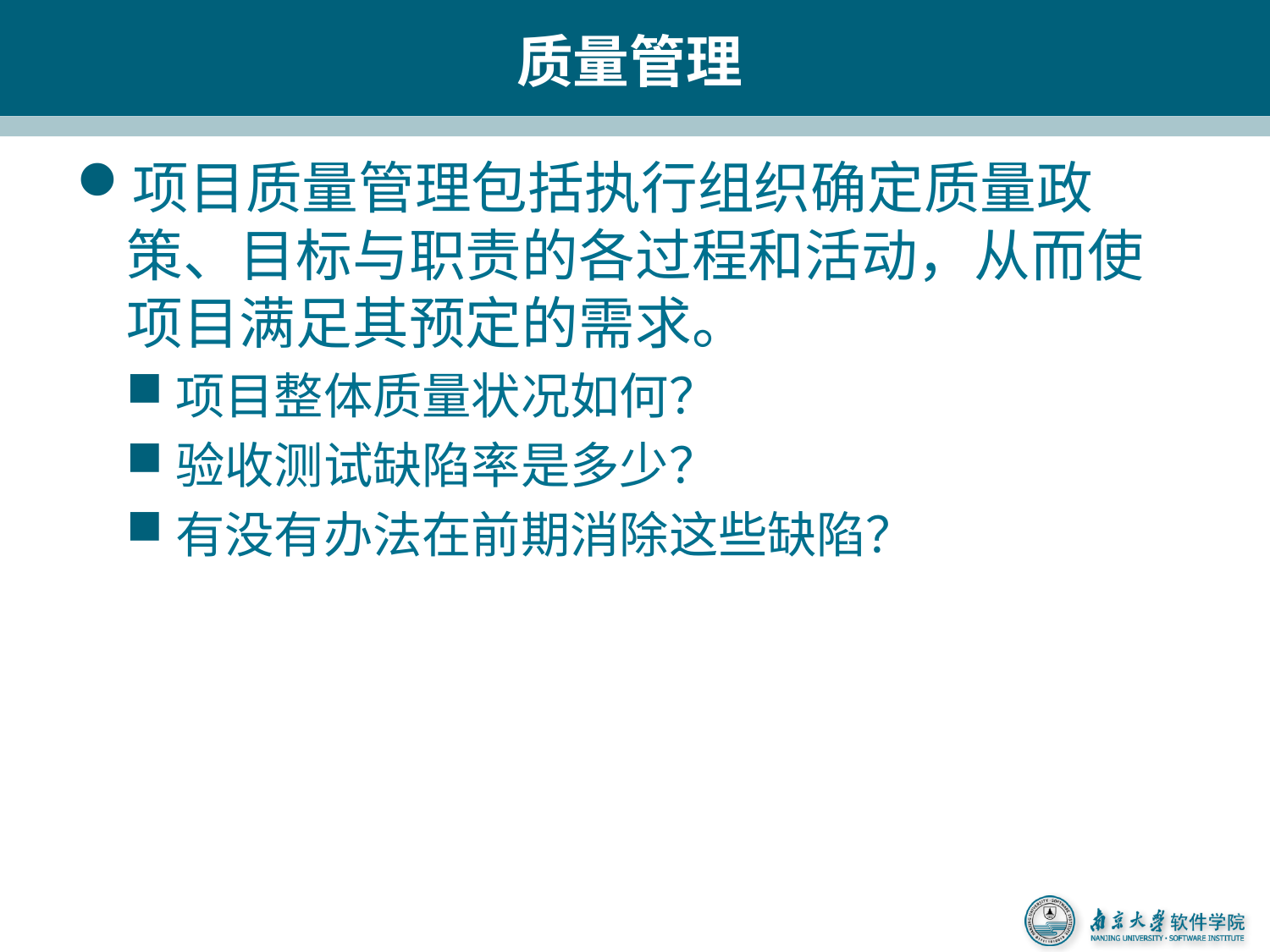

# 质量管理
项目质量管理包括执行组织确定质量政策、目标与职责的各过程和活动，从而使项目满足其预定的需求。
项目整体质量状况如何？
验收测试缺陷率是多少？
有没有办法在前期消除这些缺陷？